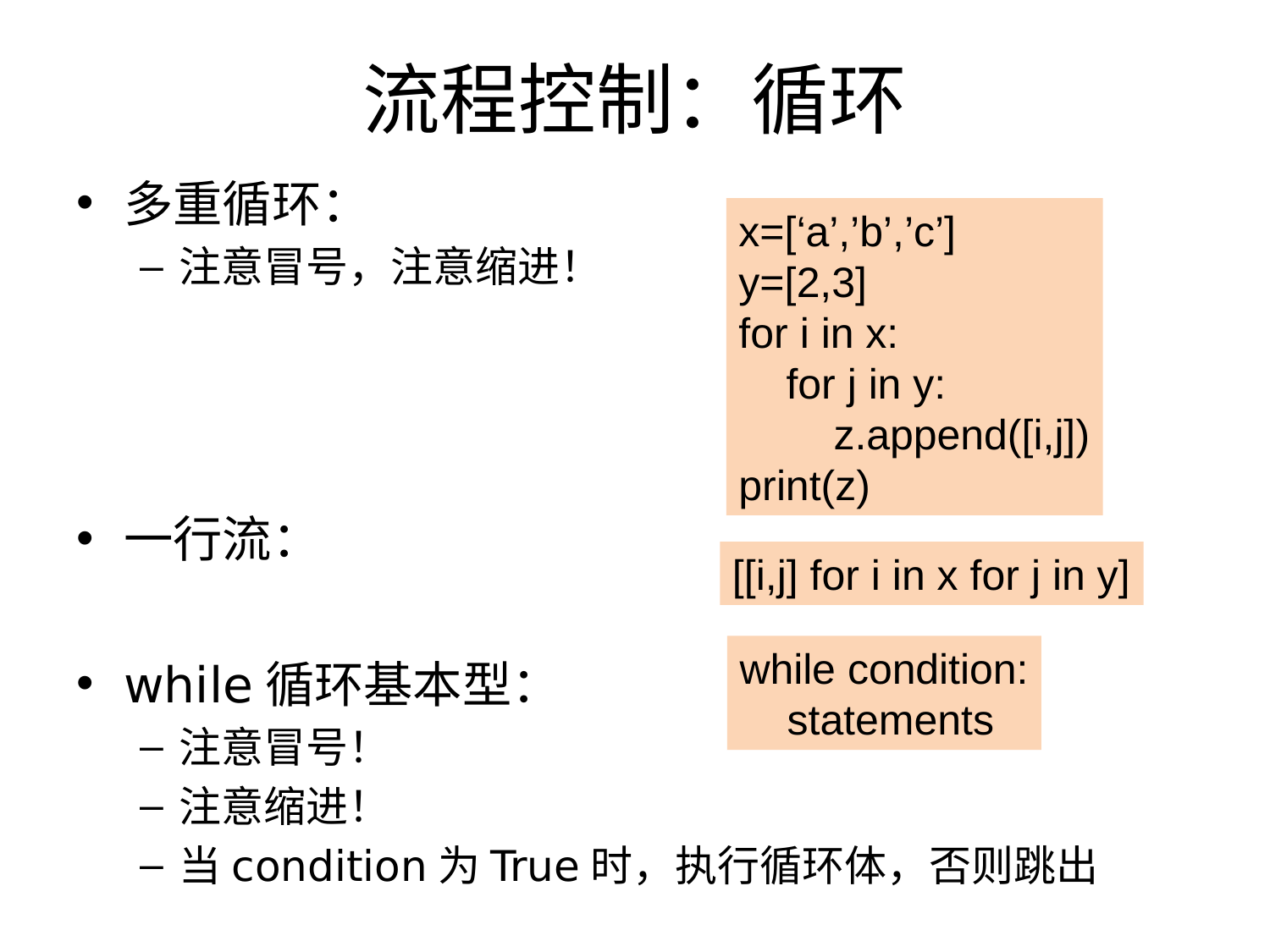

# 流程控制：循环
多重循环：
注意冒号，注意缩进！

一行流：

while循环基本型：
注意冒号！
注意缩进！
当condition为True时，执行循环体，否则跳出

x=[‘a’,’b’,’c’]
y=[2,3]
for i in x:
    for j in y:
        z.append([i,j])
print(z)
[[i,j] for i in x for j in y]
while condition:
    statements